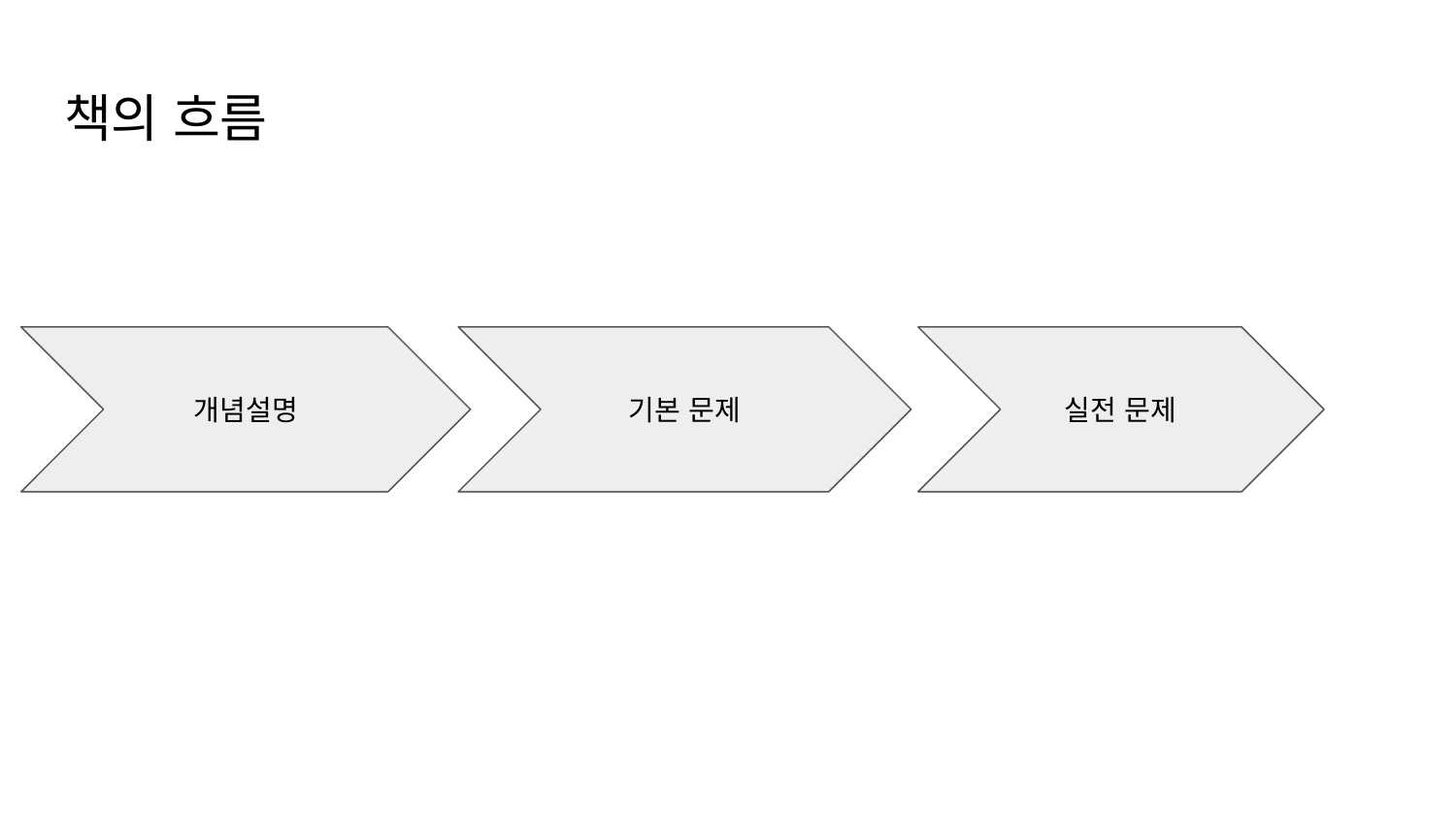

# 책의 흐름
개념설명
기본 문제
실전 문제